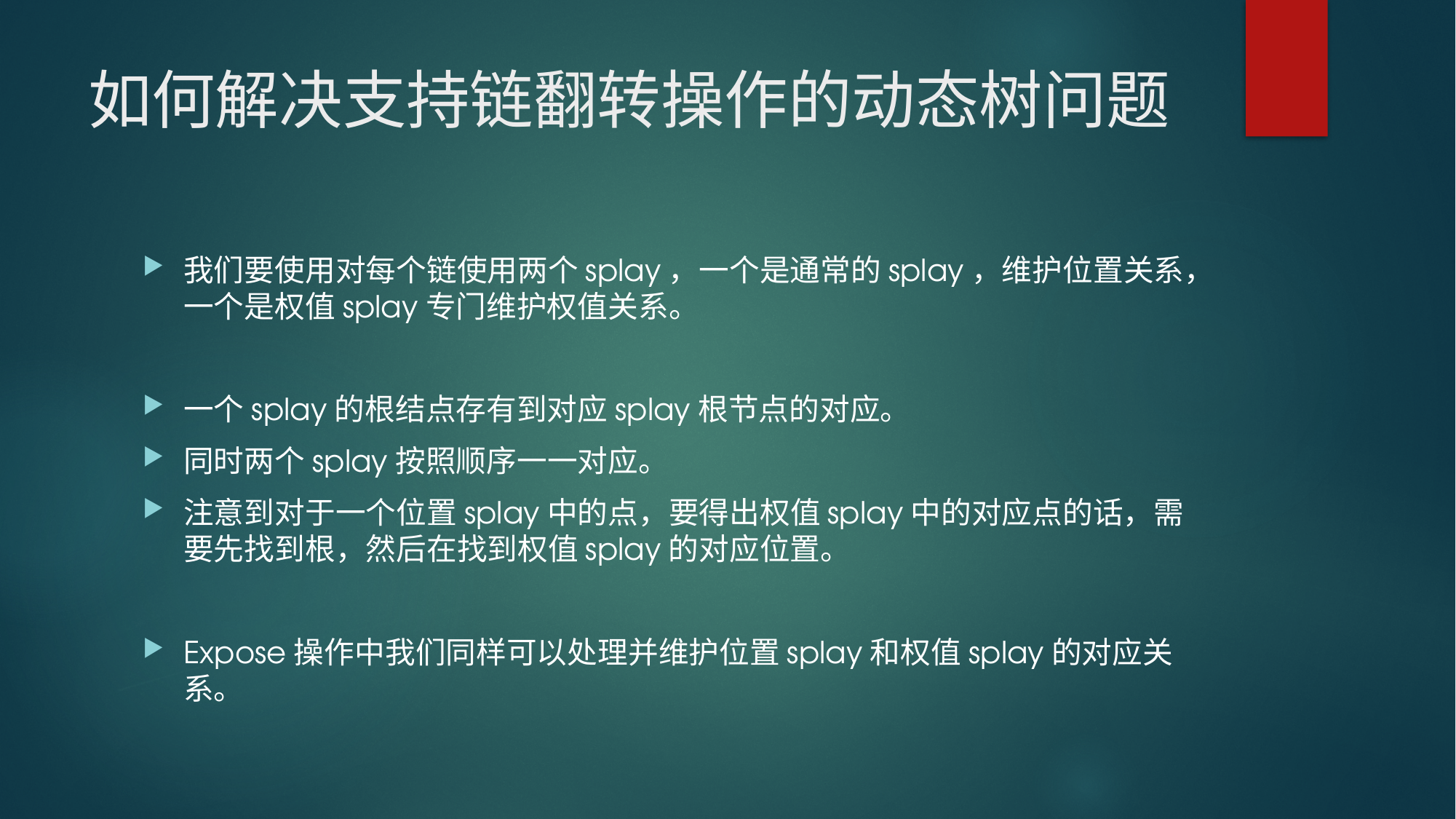

# 如何解决支持链翻转操作的动态树问题
我们要使用对每个链使用两个splay，一个是通常的splay，维护位置关系，一个是权值splay专门维护权值关系。

一个splay的根结点存有到对应splay根节点的对应。
同时两个splay按照顺序一一对应。
注意到对于一个位置splay中的点，要得出权值splay中的对应点的话，需要先找到根，然后在找到权值splay的对应位置。

Expose操作中我们同样可以处理并维护位置splay和权值splay的对应关系。